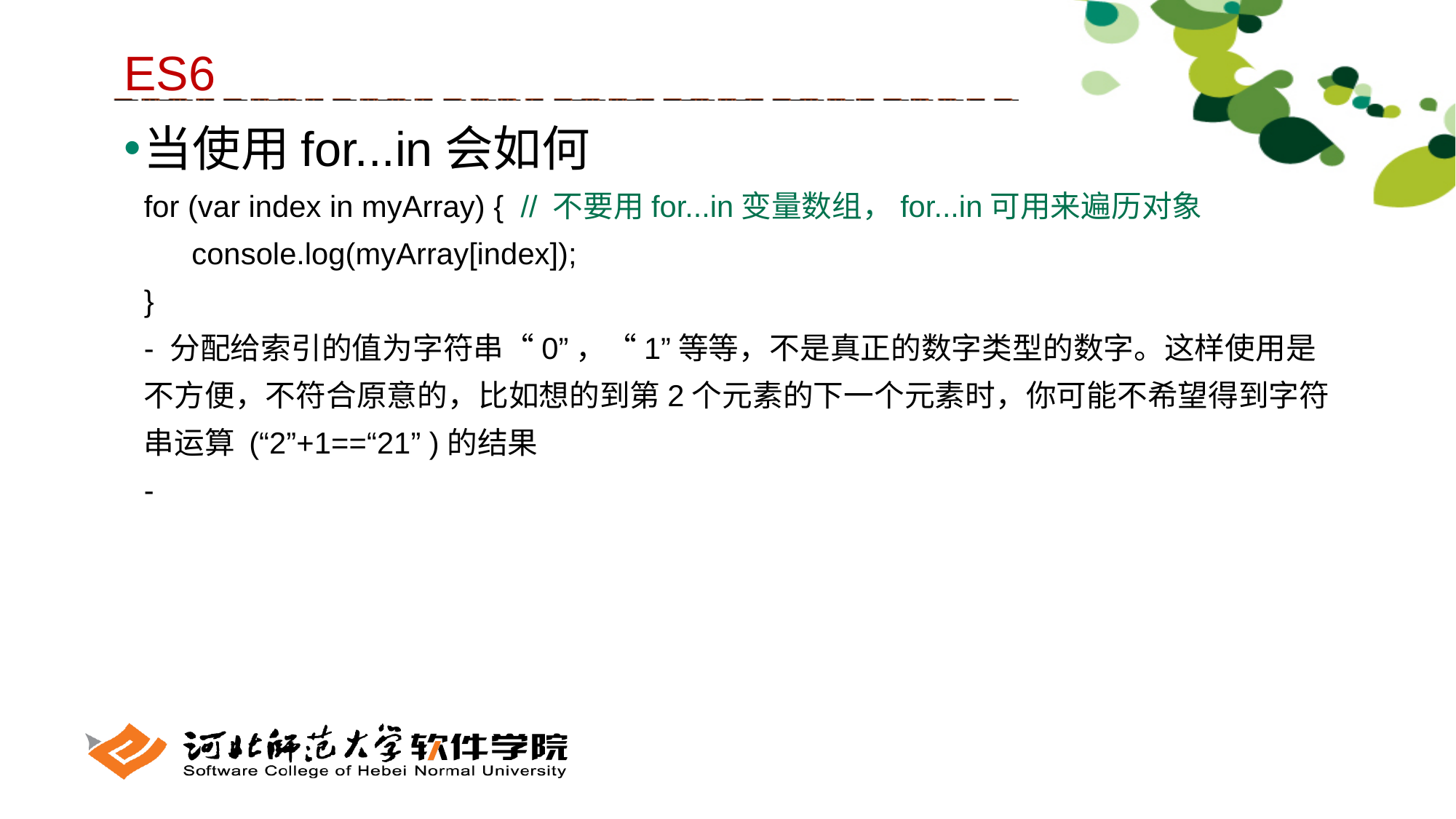

ES6
当使用for...in会如何
for (var index in myArray) {  // 不要用for...in变量数组，for...in可用来遍历对象
      console.log(myArray[index]);
}
- 分配给索引的值为字符串“0”，“1”等等，不是真正的数字类型的数字。这样使用是不方便，不符合原意的，比如想的到第2个元素的下一个元素时，你可能不希望得到字符串运算 (“2”+1==“21” )的结果
-